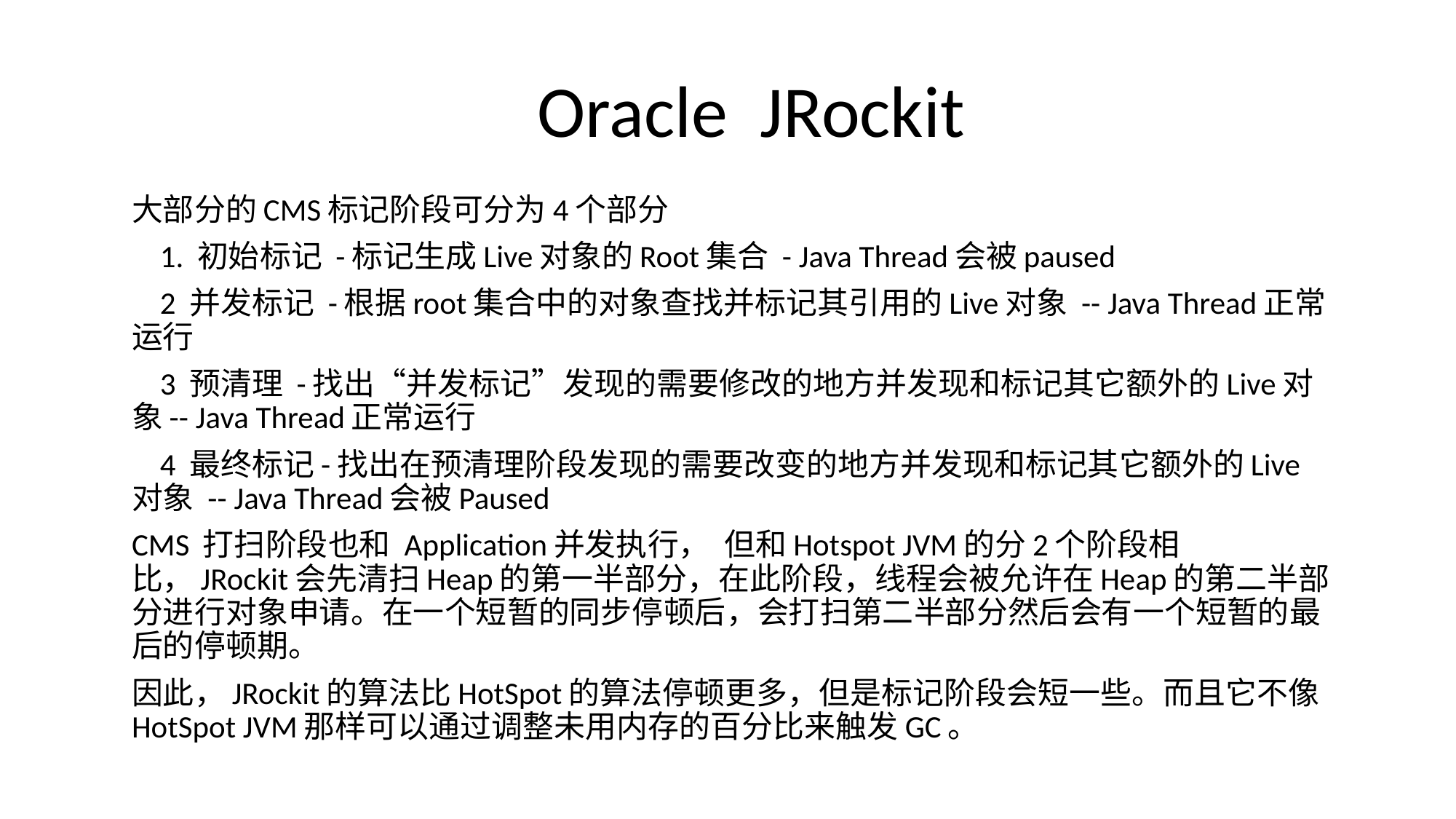

# Oracle  JRockit
大部分的CMS标记阶段可分为4个部分
    1. 初始标记 -标记生成Live对象的Root集合 - Java Thread会被paused
    2 并发标记 -根据root集合中的对象查找并标记其引用的Live对象 -- Java Thread正常运行
    3 预清理 -找出“并发标记”发现的需要修改的地方并发现和标记其它额外的Live对象-- Java Thread正常运行
    4 最终标记-找出在预清理阶段发现的需要改变的地方并发现和标记其它额外的Live对象 -- Java Thread会被Paused
CMS 打扫阶段也和 Application并发执行，  但和Hotspot JVM的分2个阶段相比，JRockit会先清扫Heap的第一半部分，在此阶段，线程会被允许在Heap的第二半部分进行对象申请。在一个短暂的同步停顿后，会打扫第二半部分然后会有一个短暂的最后的停顿期。
因此，JRockit的算法比HotSpot的算法停顿更多，但是标记阶段会短一些。而且它不像HotSpot JVM那样可以通过调整未用内存的百分比来触发GC。